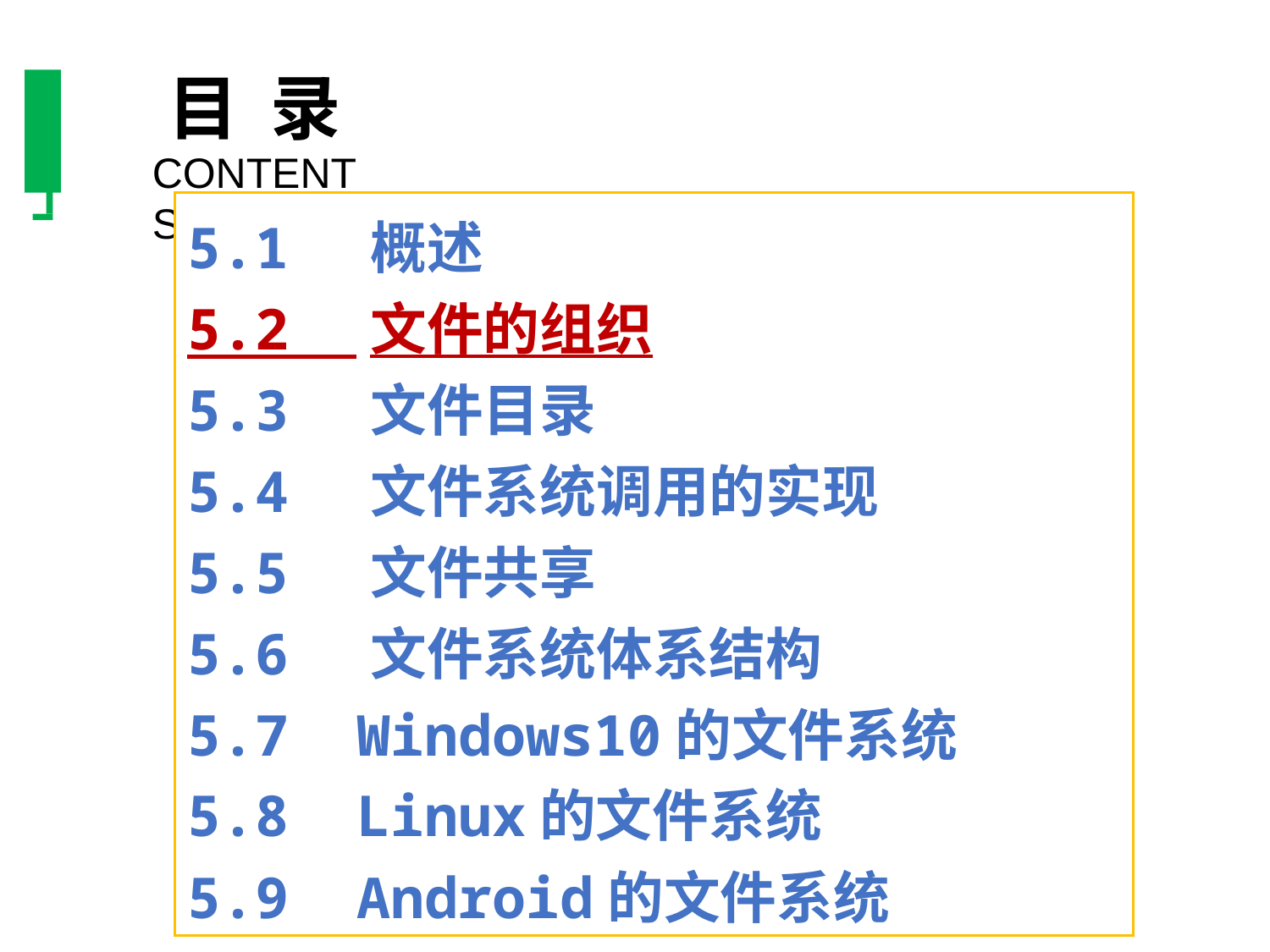

目  录
CONTENTS

5.1  概述
5.2  文件的组织
5.3  文件目录
5.4  文件系统调用的实现
5.5  文件共享
5.6  文件系统体系结构
5.7  Windows10的文件系统
5.8  Linux的文件系统
5.9  Android的文件系统